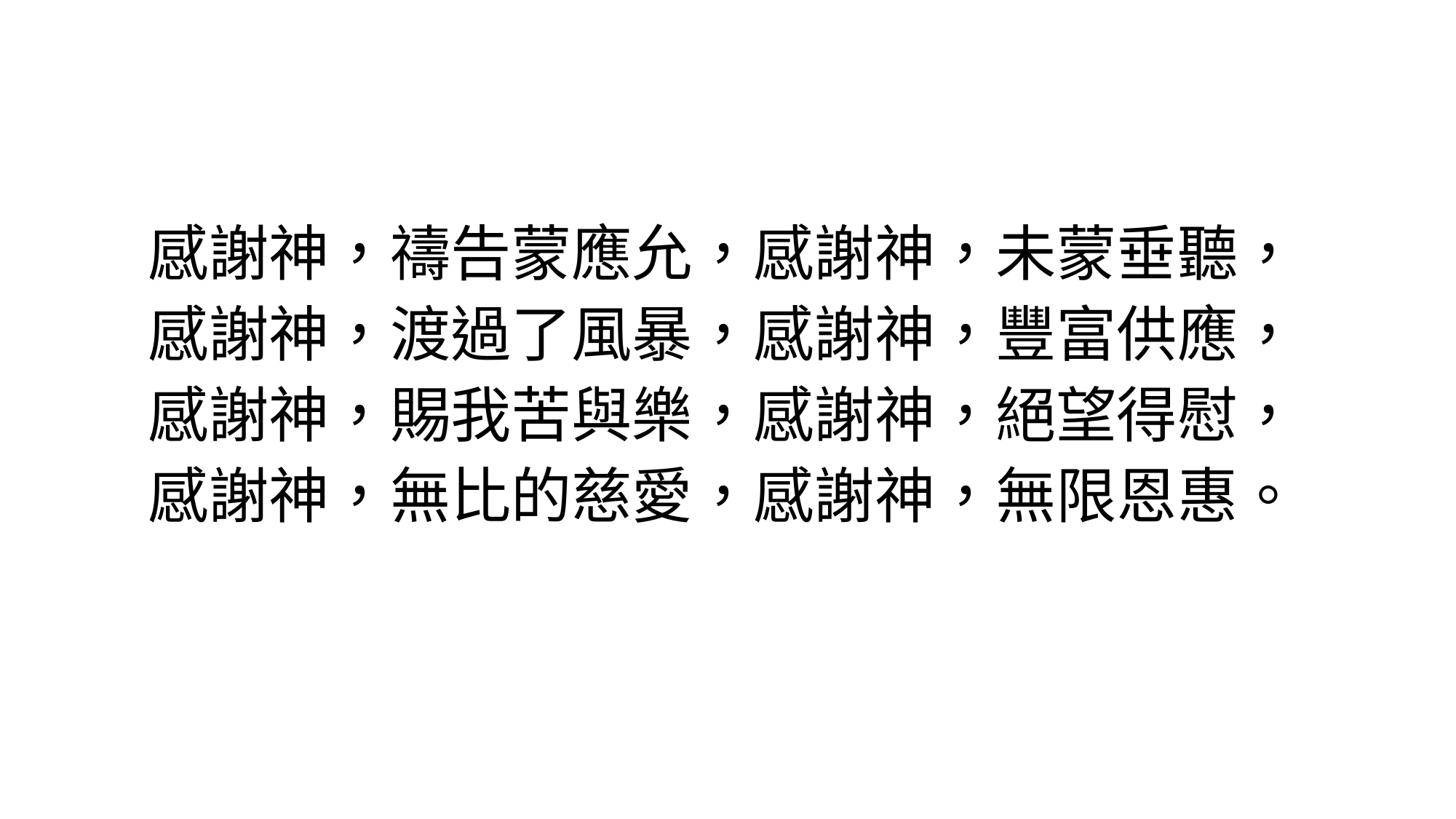

#
感謝神，禱告蒙應允，感謝神，未蒙垂聽，
感謝神，渡過了風暴，感謝神，豐富供應，
感謝神，賜我苦與樂，感謝神，絕望得慰，
感謝神，無比的慈愛，感謝神，無限恩惠。